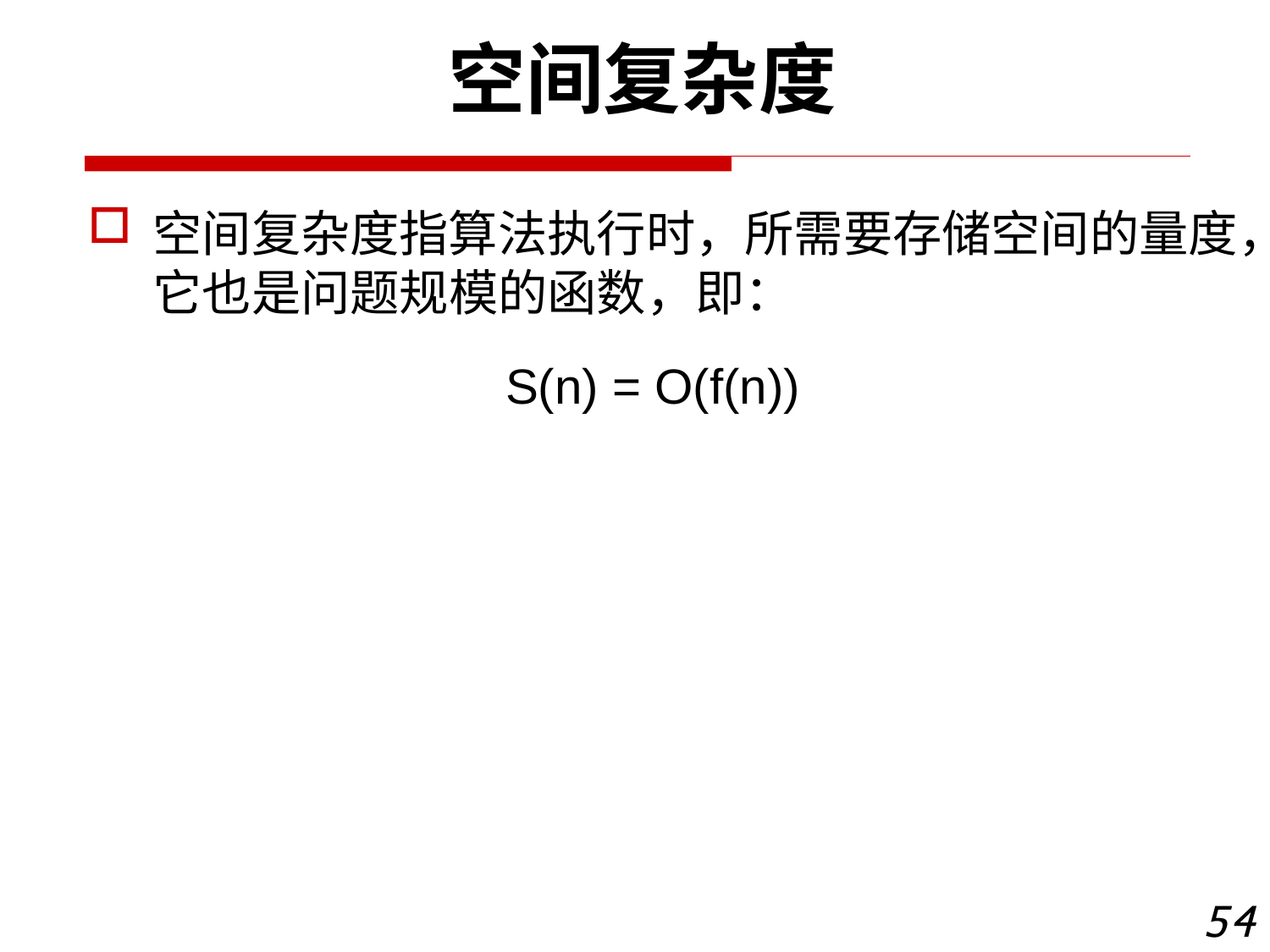

空间复杂度
空间复杂度指算法执行时，所需要存储空间的量度，它也是问题规模的函数，即：
　　　                       S(n) = O(f(n))
54